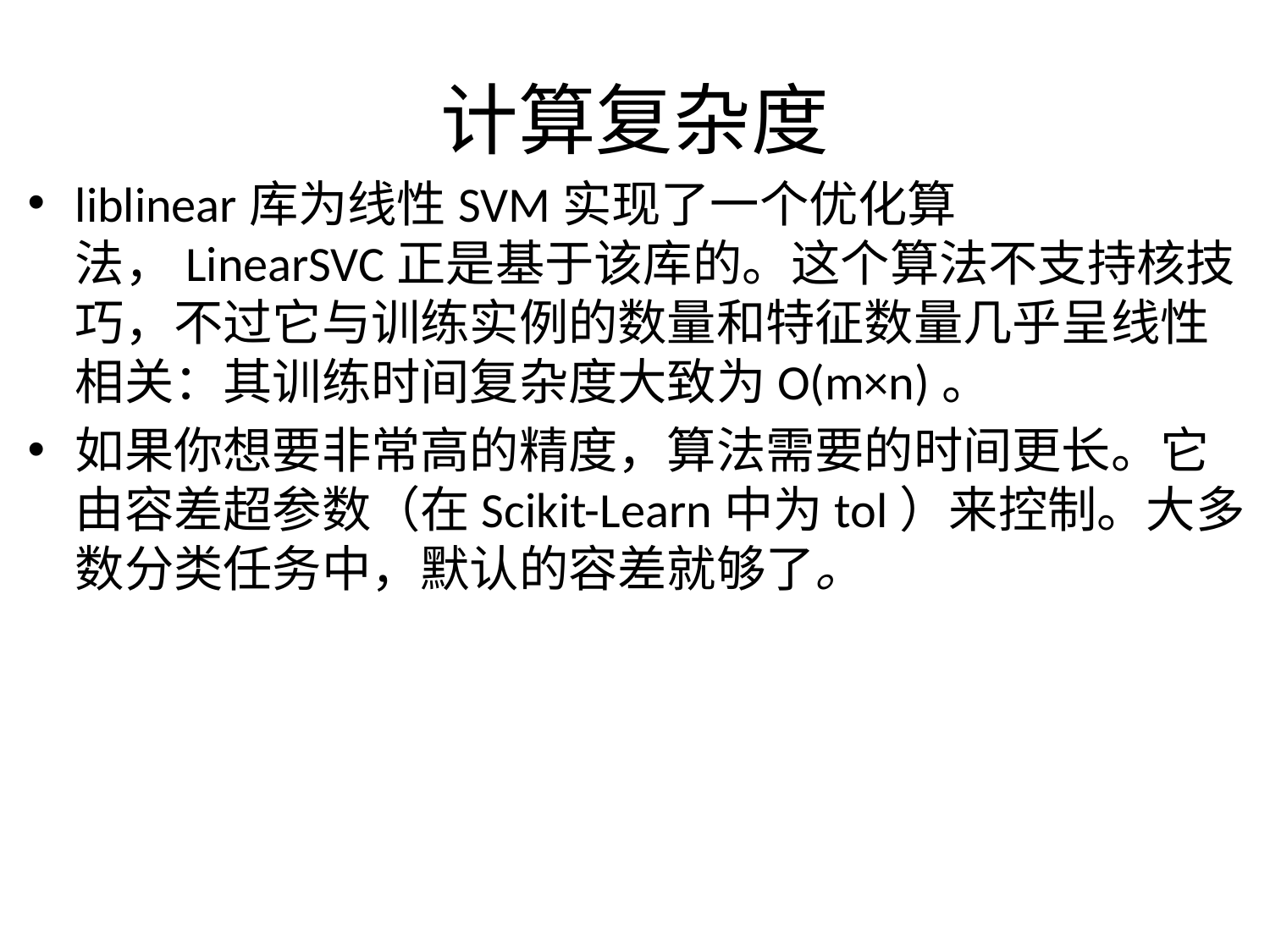

# 计算复杂度
liblinear库为线性SVM实现了一个优化算法，LinearSVC正是基于该库的。这个算法不支持核技巧，不过它与训练实例的数量和特征数量几乎呈线性相关：其训练时间复杂度大致为O(m×n)。
如果你想要非常高的精度，算法需要的时间更长。它由容差超参数（在Scikit-Learn中为tol）来控制。大多数分类任务中，默认的容差就够了。